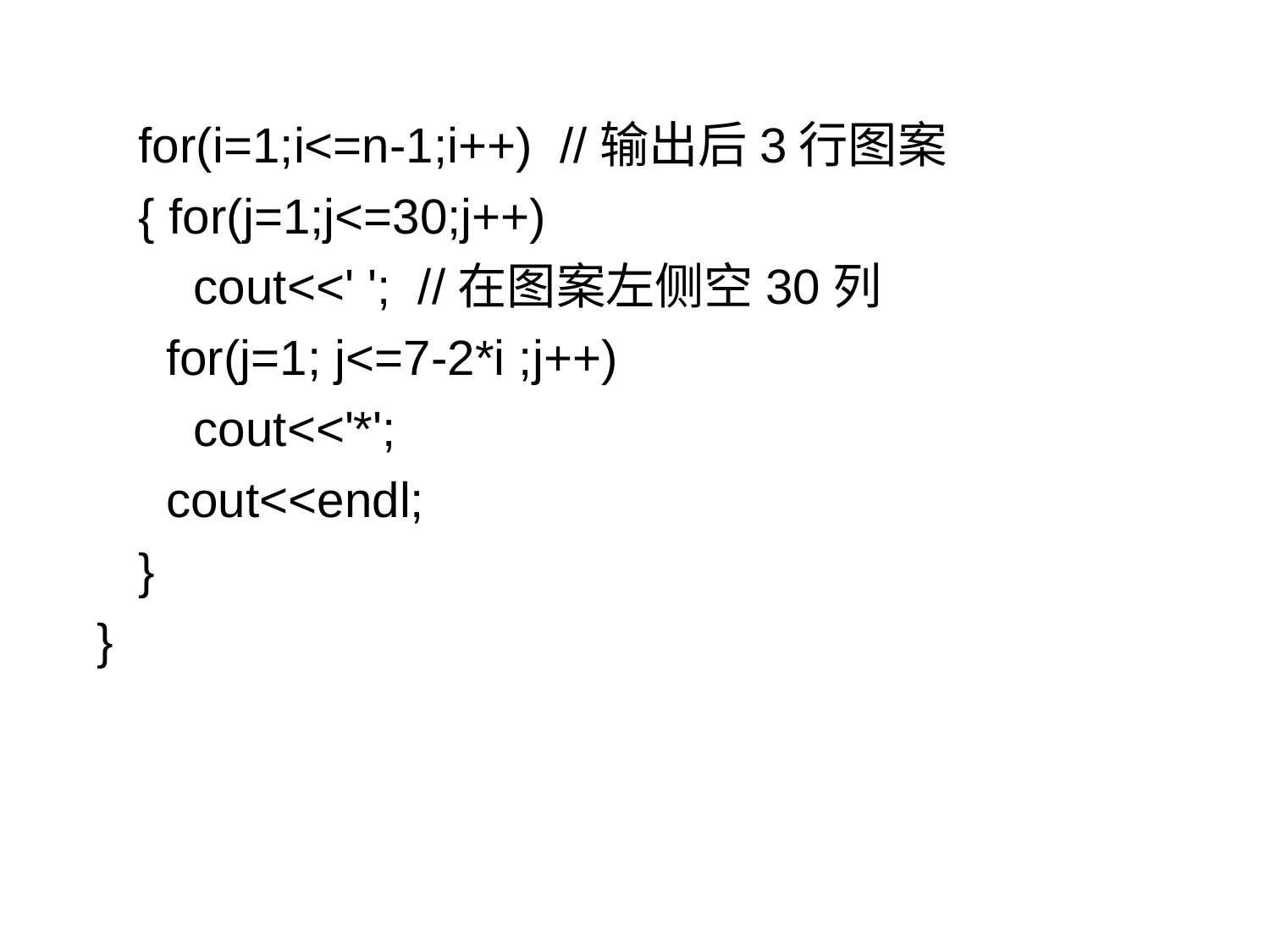

for(i=1;i<=n-1;i++)  //输出后3行图案
   { for(j=1;j<=30;j++)
       cout<<' ';  //在图案左侧空30列
     for(j=1; j<=7-2*i ;j++)
       cout<<'*';
     cout<<endl;
   }
}
72
72